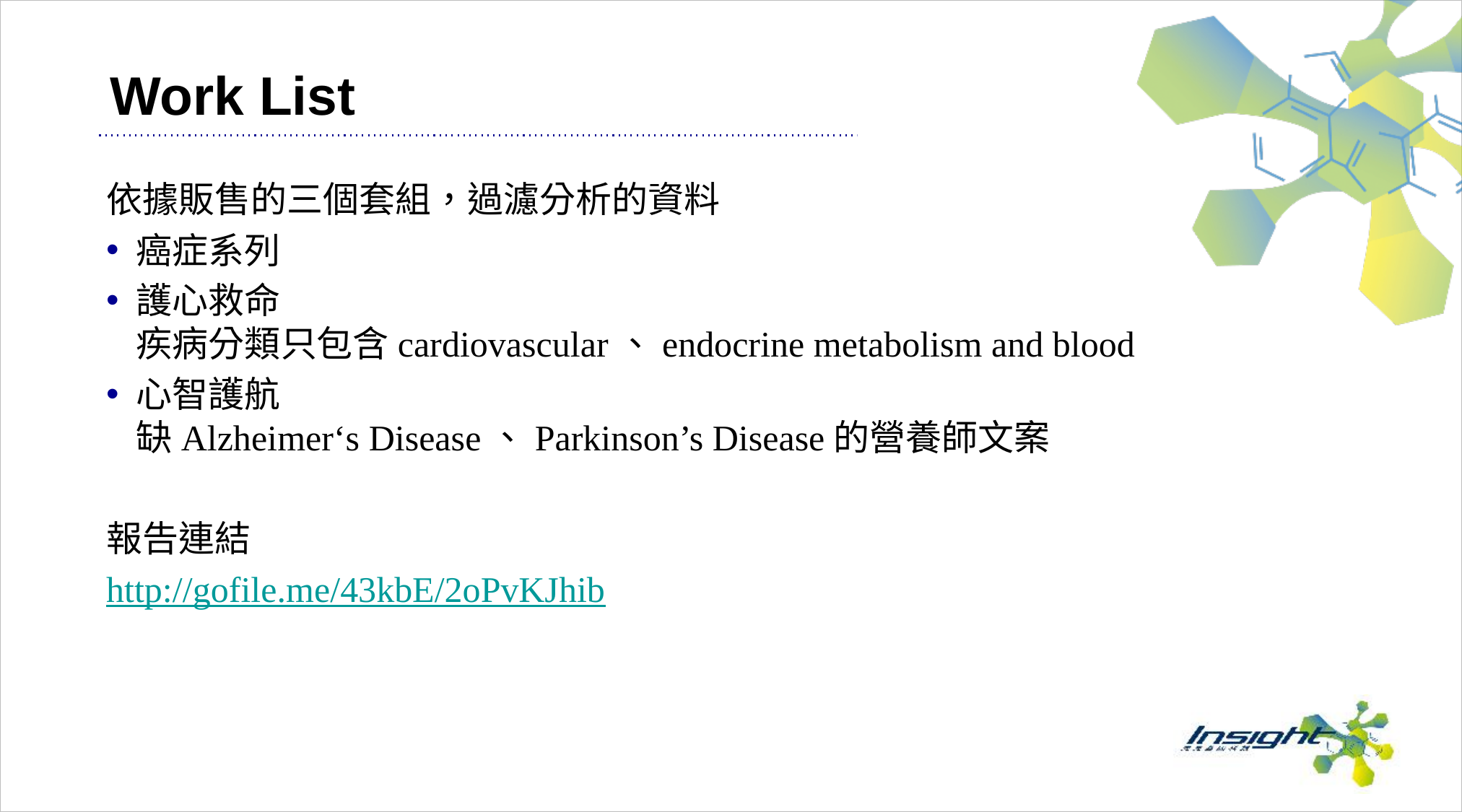

# Work List
依據販售的三個套組，過濾分析的資料
癌症系列
護心救命
疾病分類只包含cardiovascular、endocrine metabolism and blood
心智護航
缺Alzheimer‘s Disease、Parkinson’s Disease的營養師文案

報告連結
http://gofile.me/43kbE/2oPvKJhib